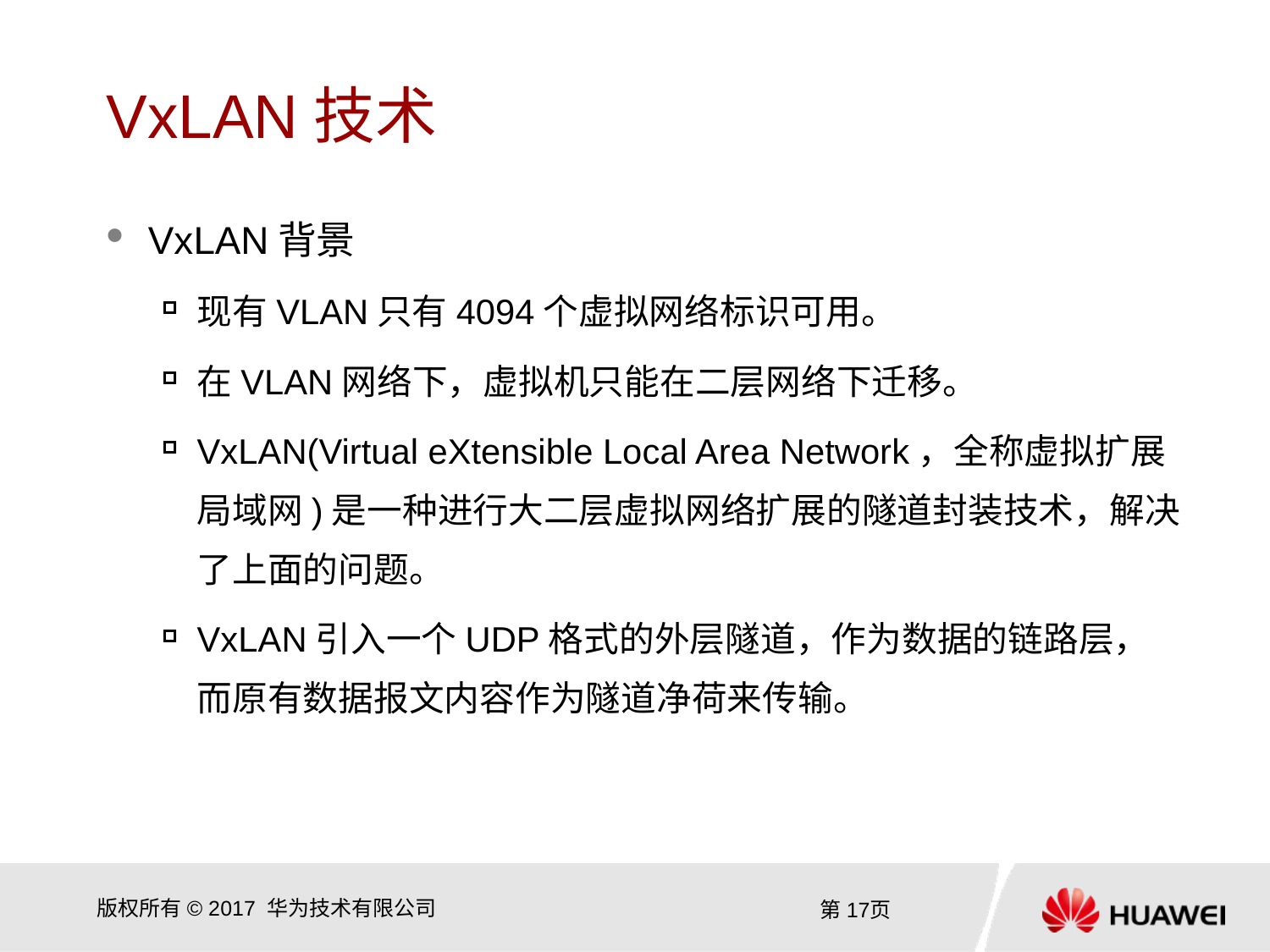

# VxLAN技术
VxLAN背景
现有VLAN只有4094个虚拟网络标识可用。
在VLAN网络下，虚拟机只能在二层网络下迁移。
VxLAN(Virtual eXtensible Local Area Network，全称虚拟扩展局域网)是一种进行大二层虚拟网络扩展的隧道封装技术，解决了上面的问题。
VxLAN引入一个UDP格式的外层隧道，作为数据的链路层，而原有数据报文内容作为隧道净荷来传输。